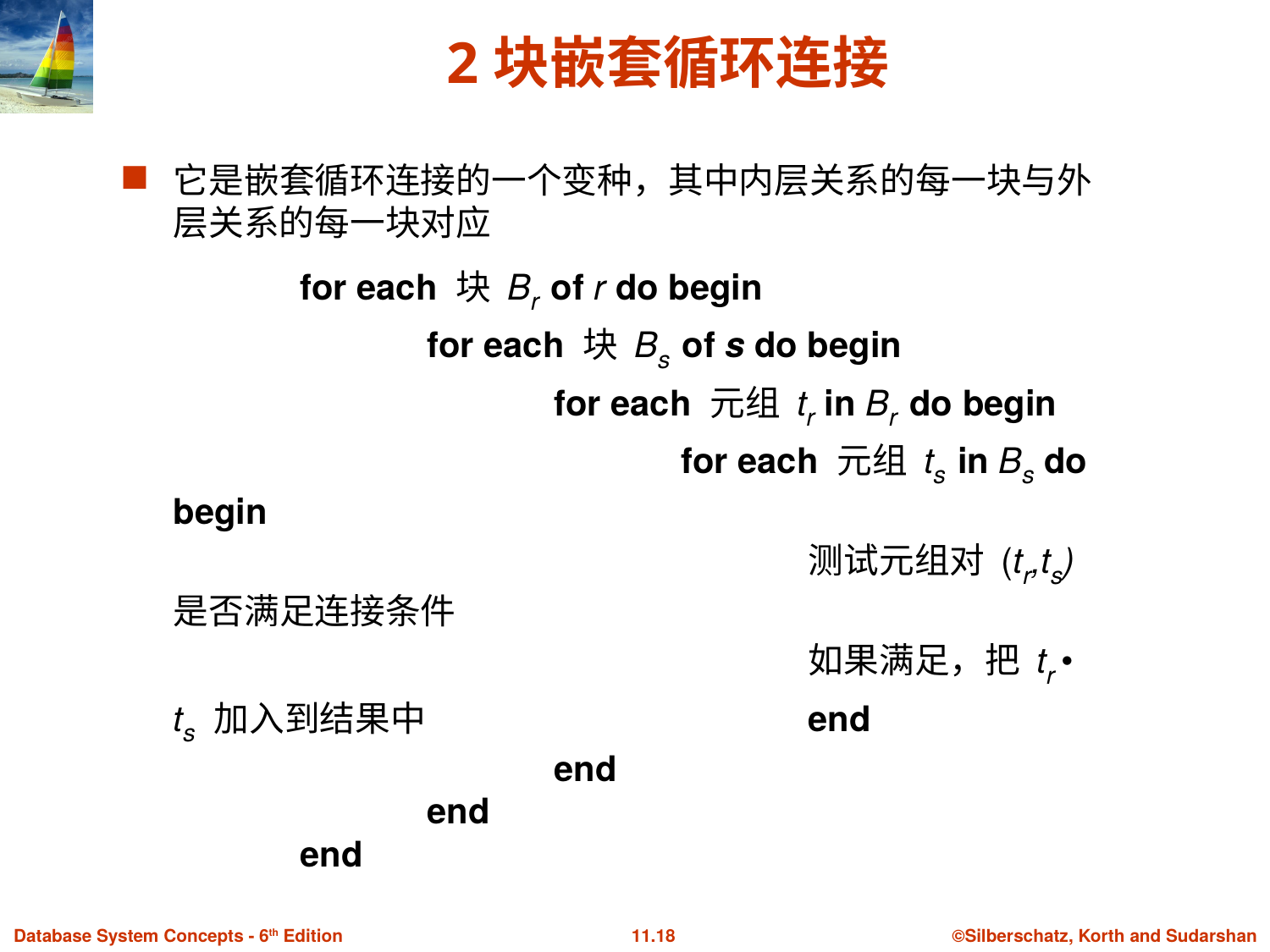

# 2块嵌套循环连接
它是嵌套循环连接的一个变种，其中内层关系的每一块与外层关系的每一块对应
		for each 块 Br of r do begin
		for each 块 Bs of s do begin
			for each 元组 tr in Br  do begin
				for each 元组 ts in Bs do begin
					测试元组对 (tr,ts) 是否满足连接条件
					如果满足，把 tr • ts 加入到结果中				end
			end
		end
	end